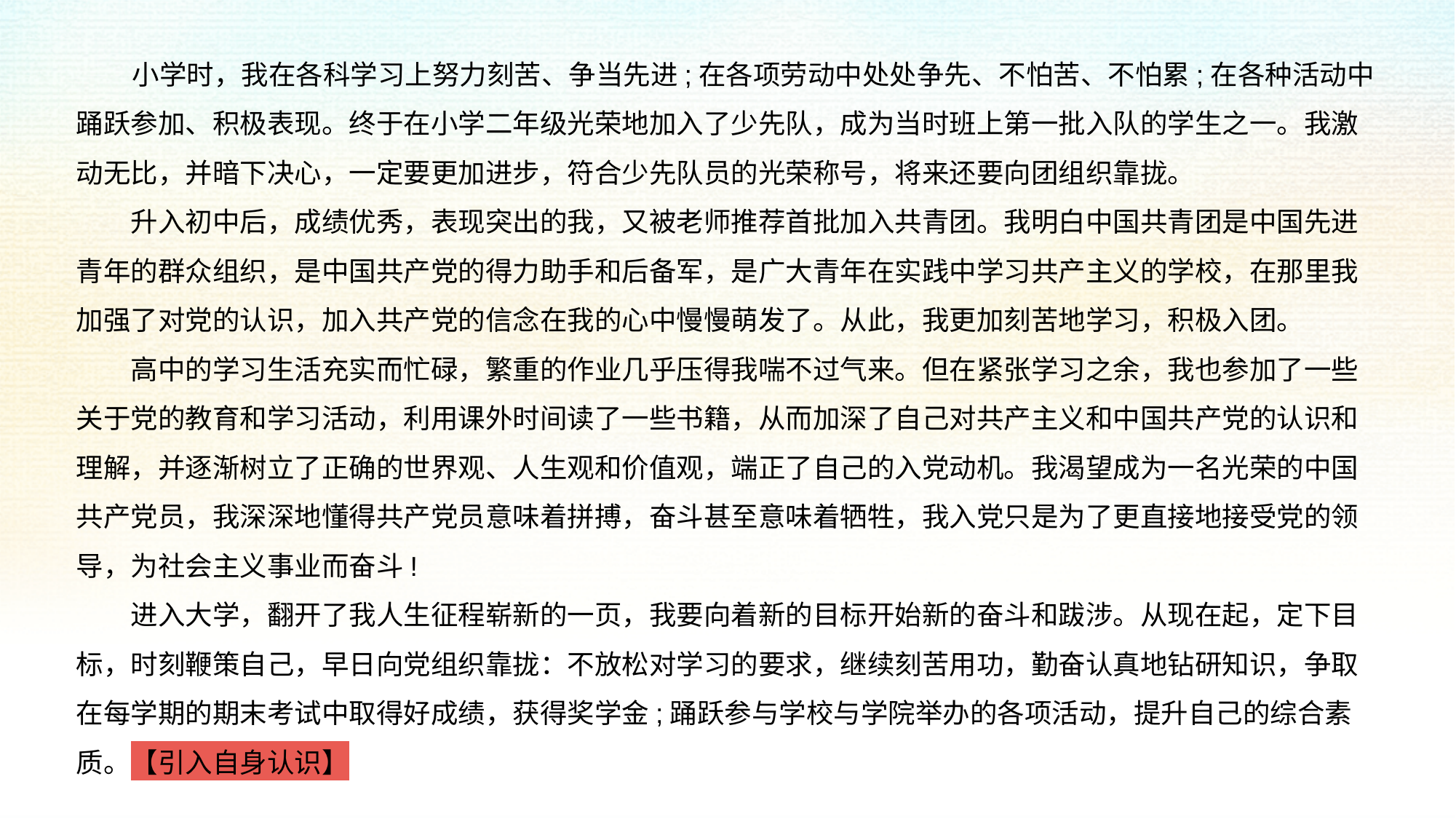

小学时，我在各科学习上努力刻苦、争当先进;在各项劳动中处处争先、不怕苦、不怕累;在各种活动中踊跃参加、积极表现。终于在小学二年级光荣地加入了少先队，成为当时班上第一批入队的学生之一。我激动无比，并暗下决心，一定要更加进步，符合少先队员的光荣称号，将来还要向团组织靠拢。
　　升入初中后，成绩优秀，表现突出的我，又被老师推荐首批加入共青团。我明白中国共青团是中国先进青年的群众组织，是中国共产党的得力助手和后备军，是广大青年在实践中学习共产主义的学校，在那里我加强了对党的认识，加入共产党的信念在我的心中慢慢萌发了。从此，我更加刻苦地学习，积极入团。
　　高中的学习生活充实而忙碌，繁重的作业几乎压得我喘不过气来。但在紧张学习之余，我也参加了一些关于党的教育和学习活动，利用课外时间读了一些书籍，从而加深了自己对共产主义和中国共产党的认识和理解，并逐渐树立了正确的世界观、人生观和价值观，端正了自己的入党动机。我渴望成为一名光荣的中国共产党员，我深深地懂得共产党员意味着拼搏，奋斗甚至意味着牺牲，我入党只是为了更直接地接受党的领导，为社会主义事业而奋斗!
　　进入大学，翻开了我人生征程崭新的一页，我要向着新的目标开始新的奋斗和跋涉。从现在起，定下目标，时刻鞭策自己，早日向党组织靠拢：不放松对学习的要求，继续刻苦用功，勤奋认真地钻研知识，争取在每学期的期末考试中取得好成绩，获得奖学金;踊跃参与学校与学院举办的各项活动，提升自己的综合素质。【引入自身认识】